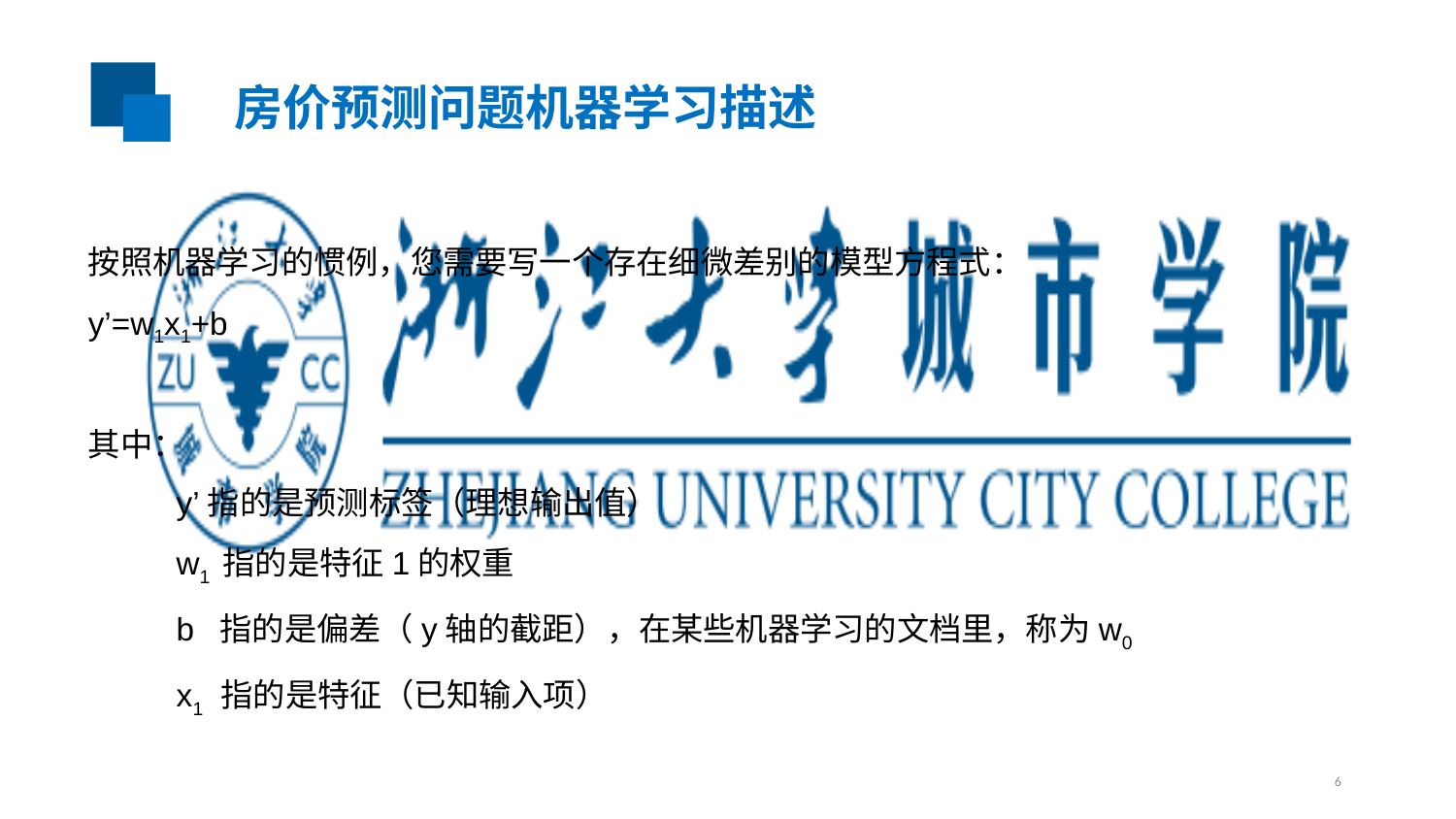

房价预测问题机器学习描述
按照机器学习的惯例，您需要写一个存在细微差别的模型方程式：
y’=w1x1+b

其中：
	y’指的是预测标签（理想输出值）
	w1 指的是特征1的权重
	b  指的是偏差（y轴的截距），在某些机器学习的文档里，称为w0
	x1  指的是特征（已知输入项）

6